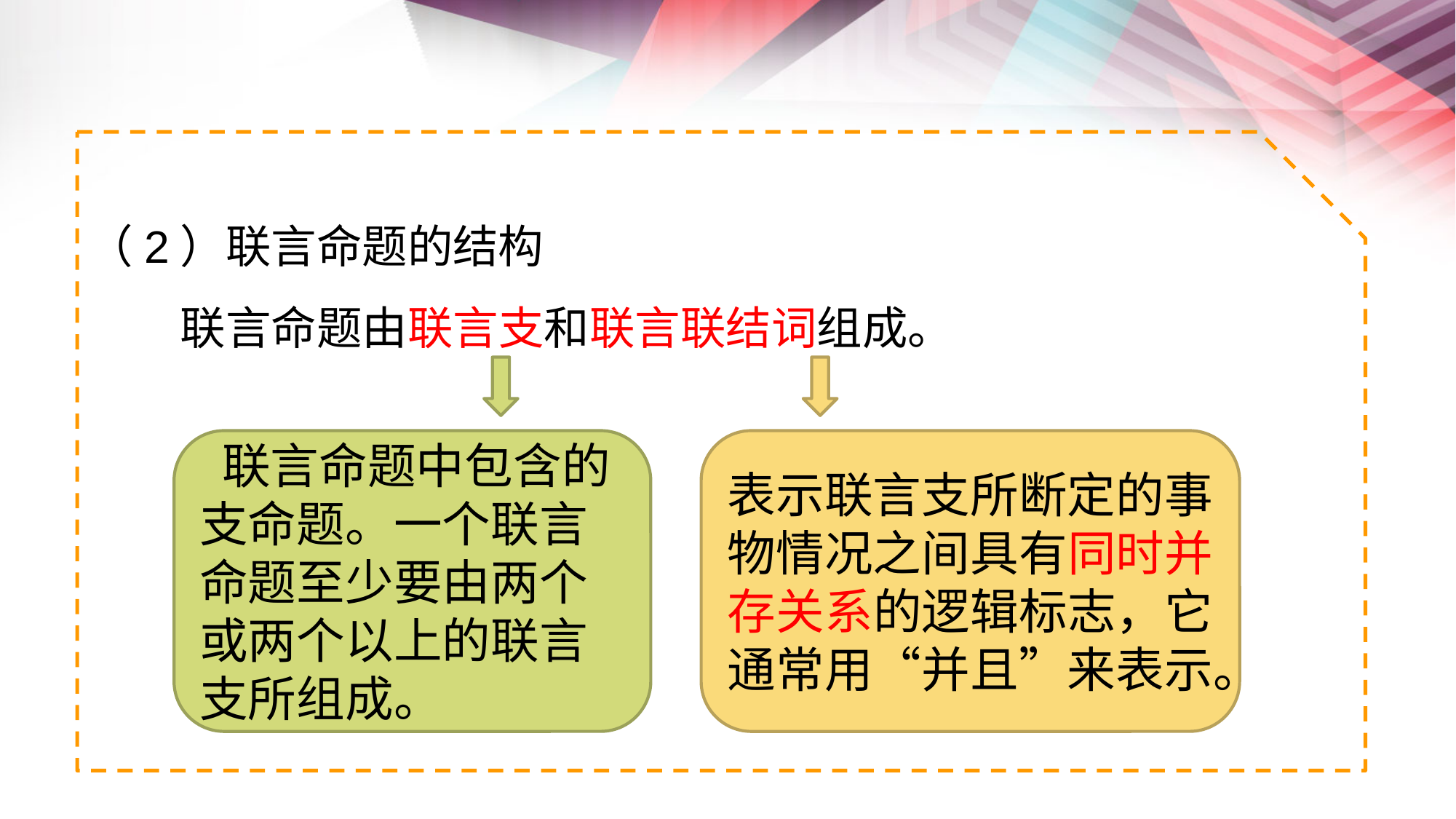

（2）联言命题的结构
        联言命题由联言支和联言联结词组成。

 联言命题中包含的支命题。一个联言命题至少要由两个或两个以上的联言支所组成。
表示联言支所断定的事物情况之间具有同时并存关系的逻辑标志，它通常用“并且”来表示。